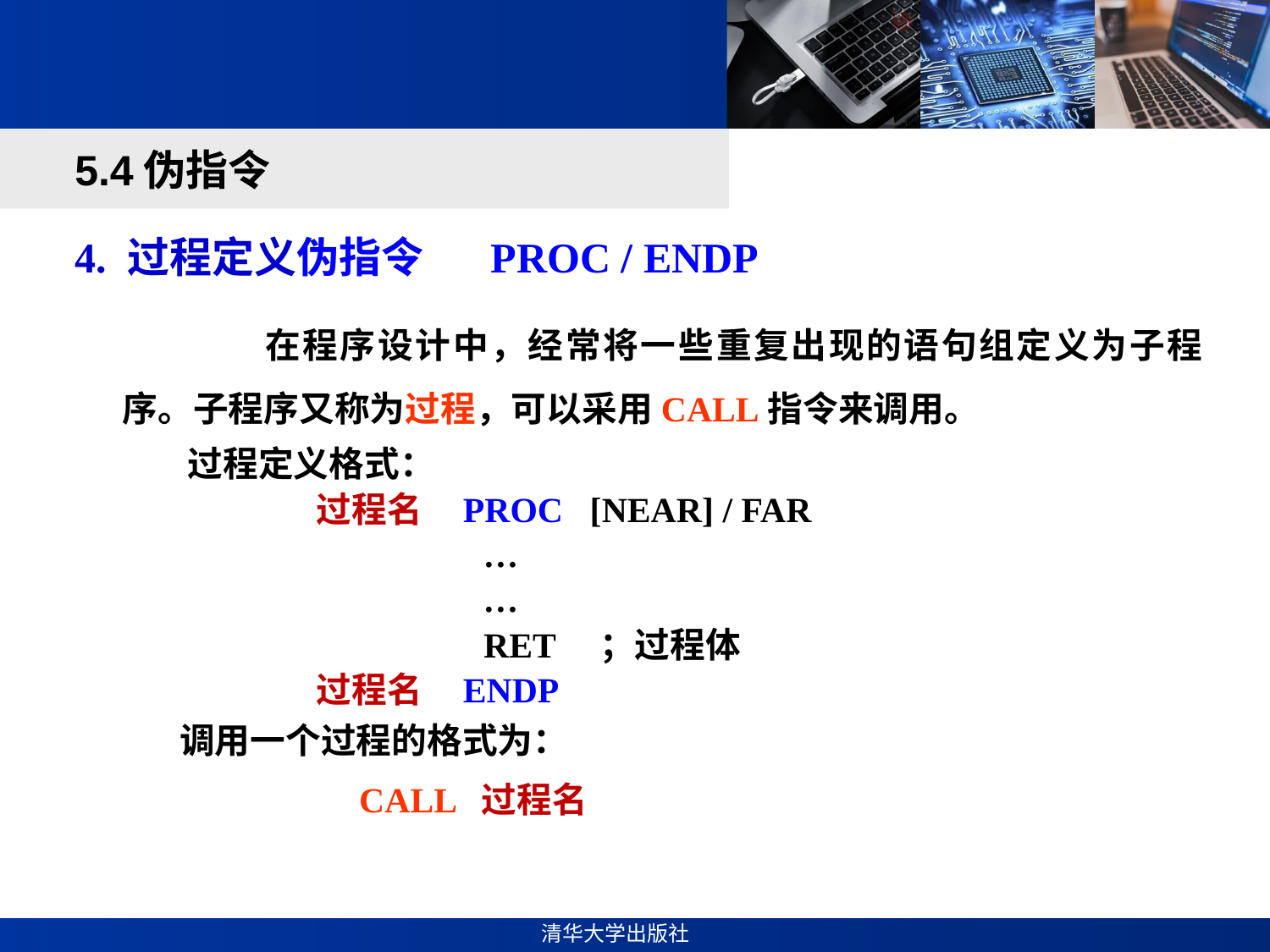

#
5.4伪指令

4. 过程定义伪指令      PROC / ENDP
    		在程序设计中，经常将一些重复出现的语句组定义为子程序。子程序又称为过程，可以采用CALL指令来调用。
             过程定义格式：
                             过程名    PROC   [NEAR] / FAR
                                              …
                                              …
                                              RET    ；过程体
                             过程名    ENDP
            调用一个过程的格式为：
                                CALL  过程名